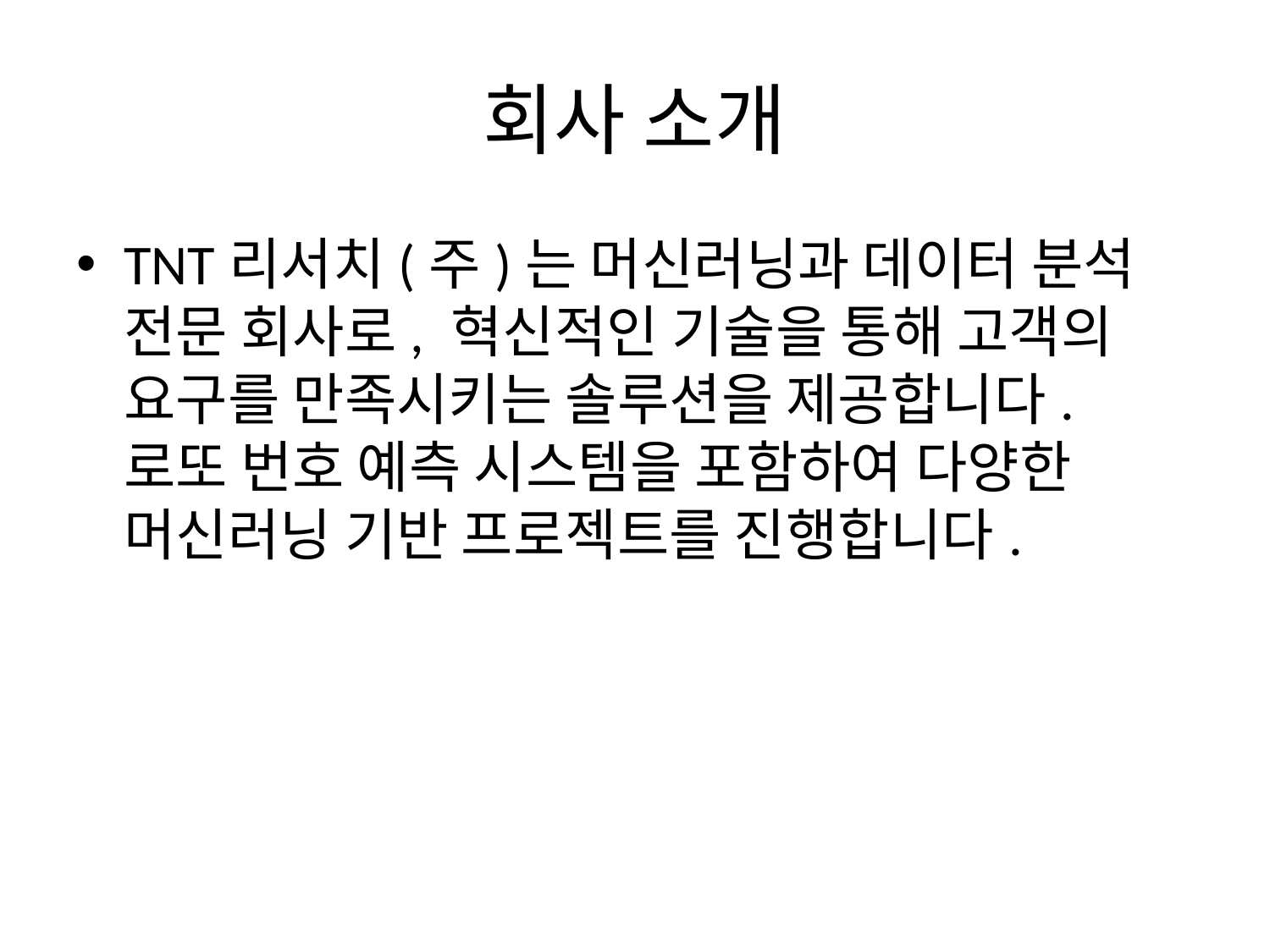

# 회사 소개
TNT리서치(주)는 머신러닝과 데이터 분석 전문 회사로, 혁신적인 기술을 통해 고객의 요구를 만족시키는 솔루션을 제공합니다. 로또 번호 예측 시스템을 포함하여 다양한 머신러닝 기반 프로젝트를 진행합니다.